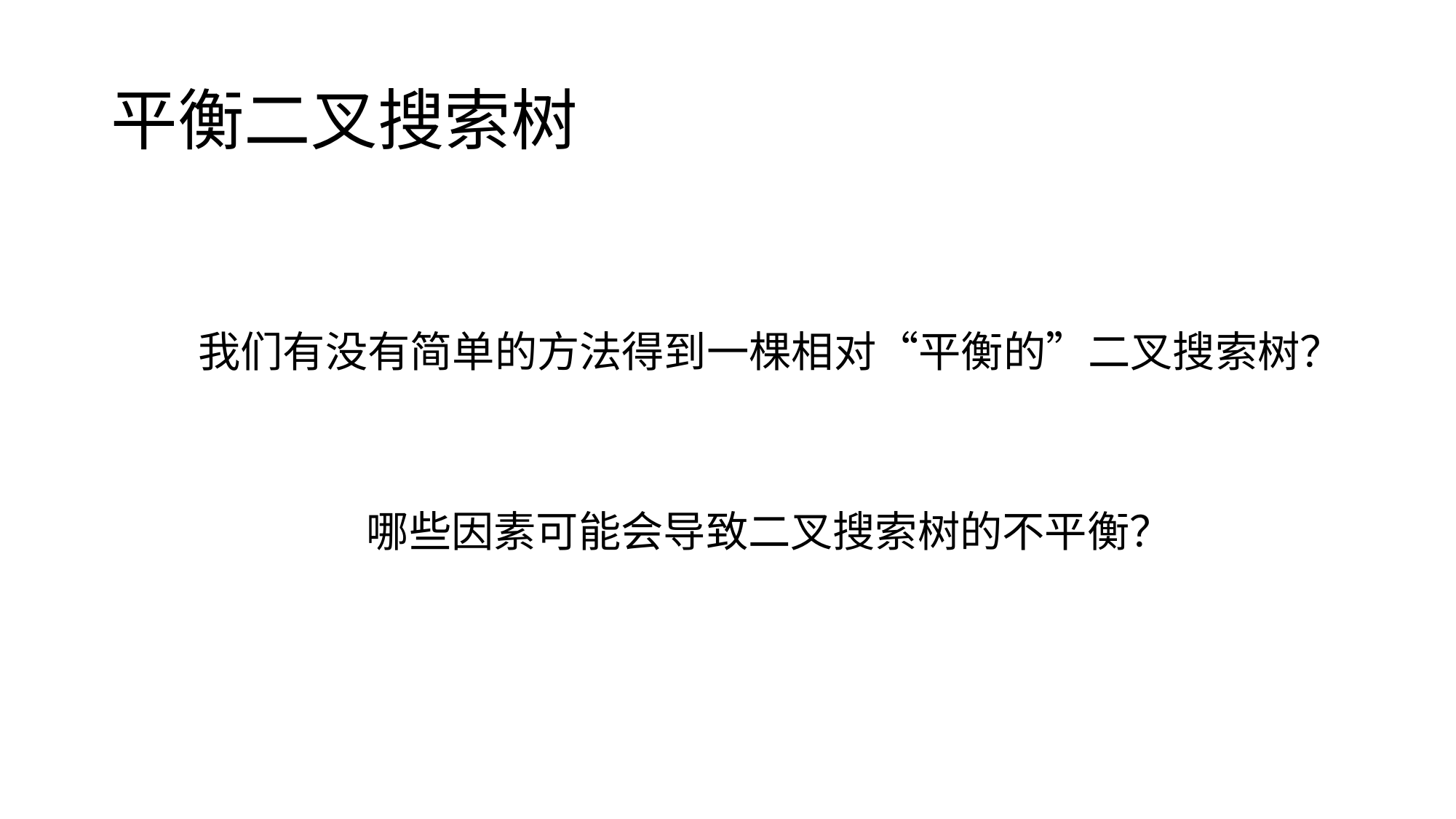

# 平衡二叉搜索树
我们有没有简单的方法得到一棵相对“平衡的”二叉搜索树？
哪些因素可能会导致二叉搜索树的不平衡？